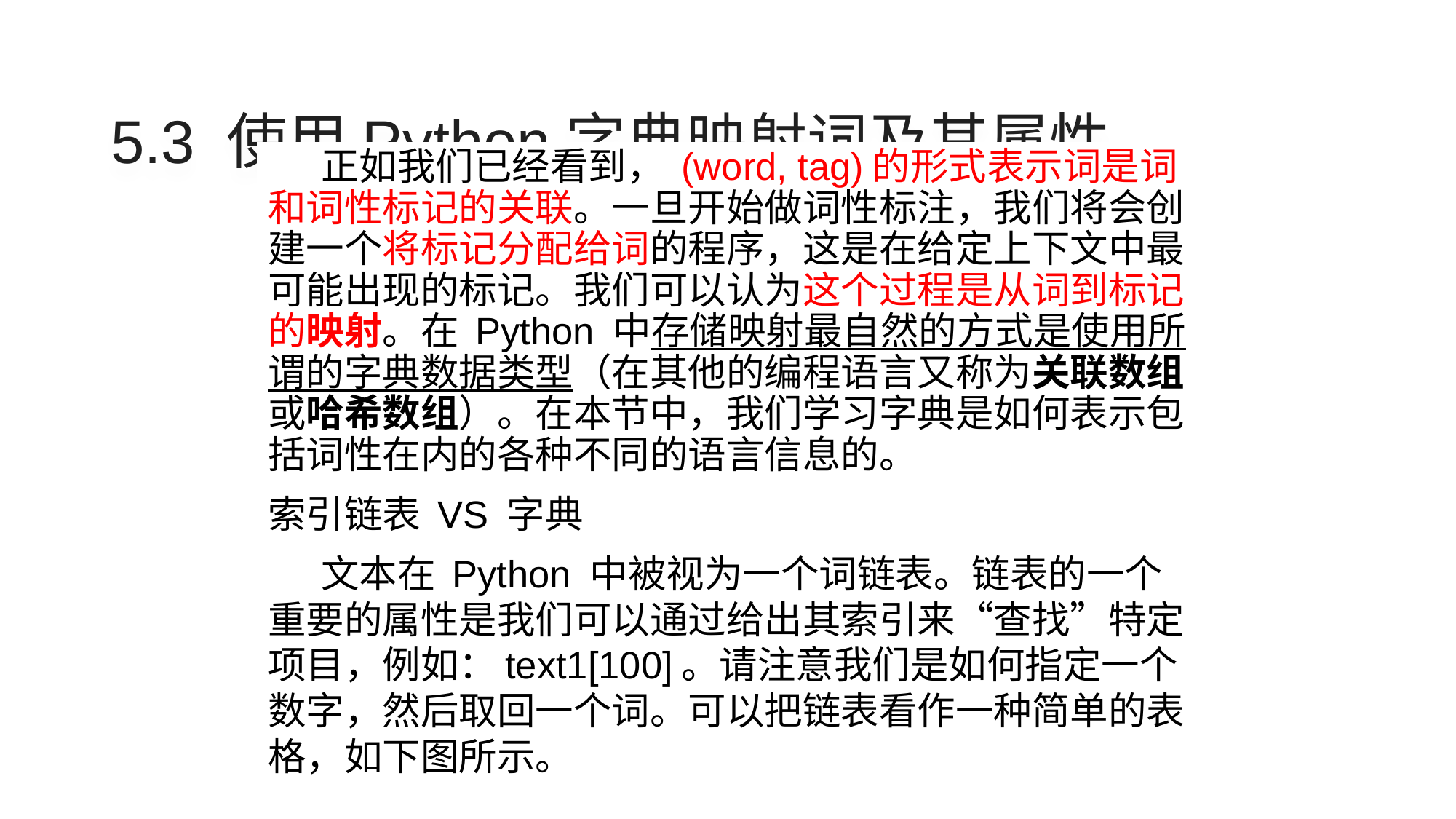

# 5.3 使用Python字典映射词及其属性
正如我们已经看到， (word, tag)的形式表示词是词和词性标记的关联。一旦开始做词性标注，我们将会创建一个将标记分配给词的程序，这是在给定上下文中最可能出现的标记。我们可以认为这个过程是从词到标记的映射。在 Python 中存储映射最自然的方式是使用所谓的字典数据类型（在其他的编程语言又称为关联数组或哈希数组）。在本节中，我们学习字典是如何表示包括词性在内的各种不同的语言信息的。
索引链表 VS 字典
文本在 Python 中被视为一个词链表。链表的一个重要的属性是我们可以通过给出其索引来“查找”特定项目，例如：text1[100]。请注意我们是如何指定一个数字，然后取回一个词。可以把链表看作一种简单的表格，如下图所示。